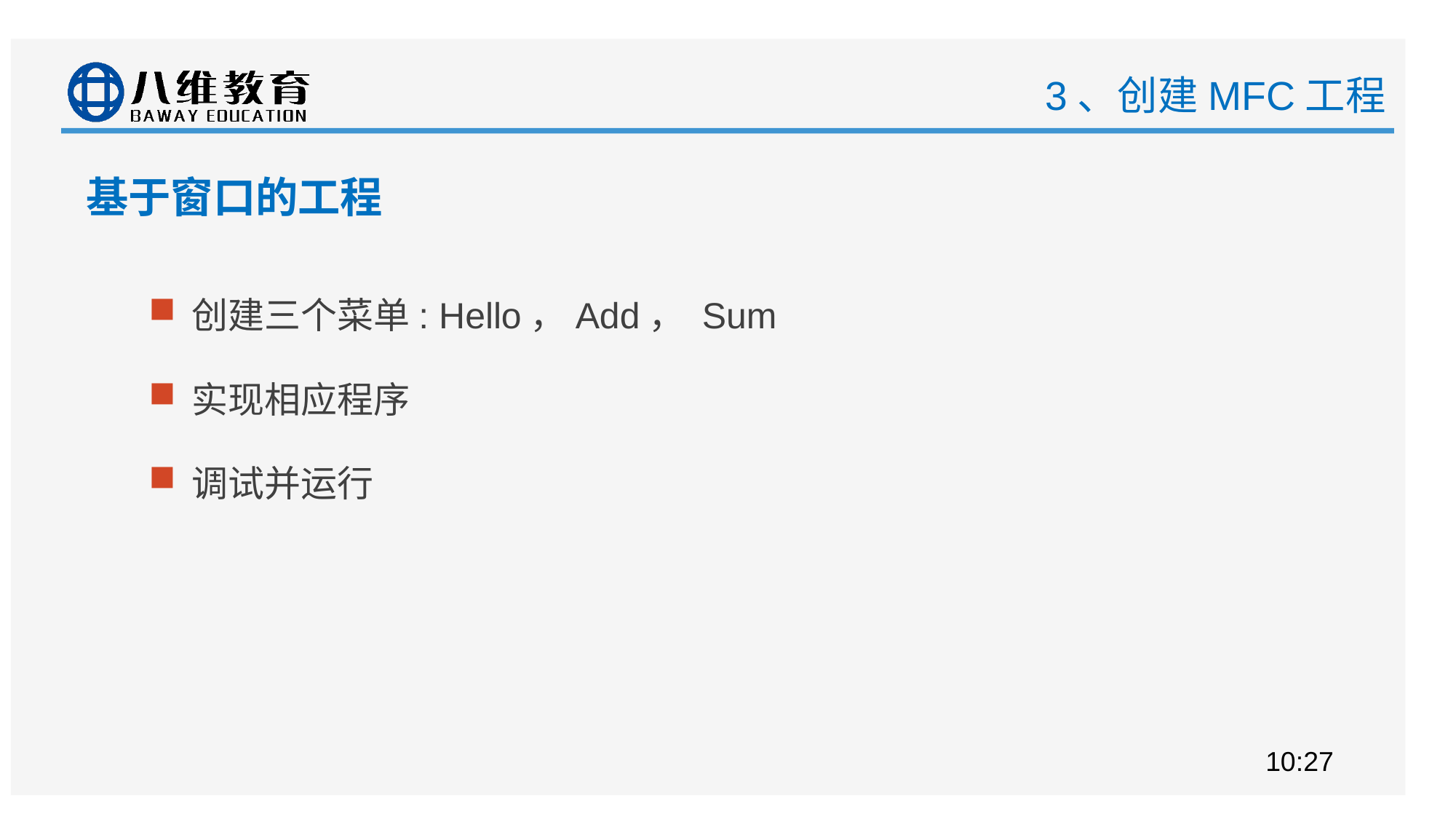

# 3、创建MFC工程
基于窗口的工程

创建三个菜单: Hello，Add， Sum
实现相应程序
调试并运行